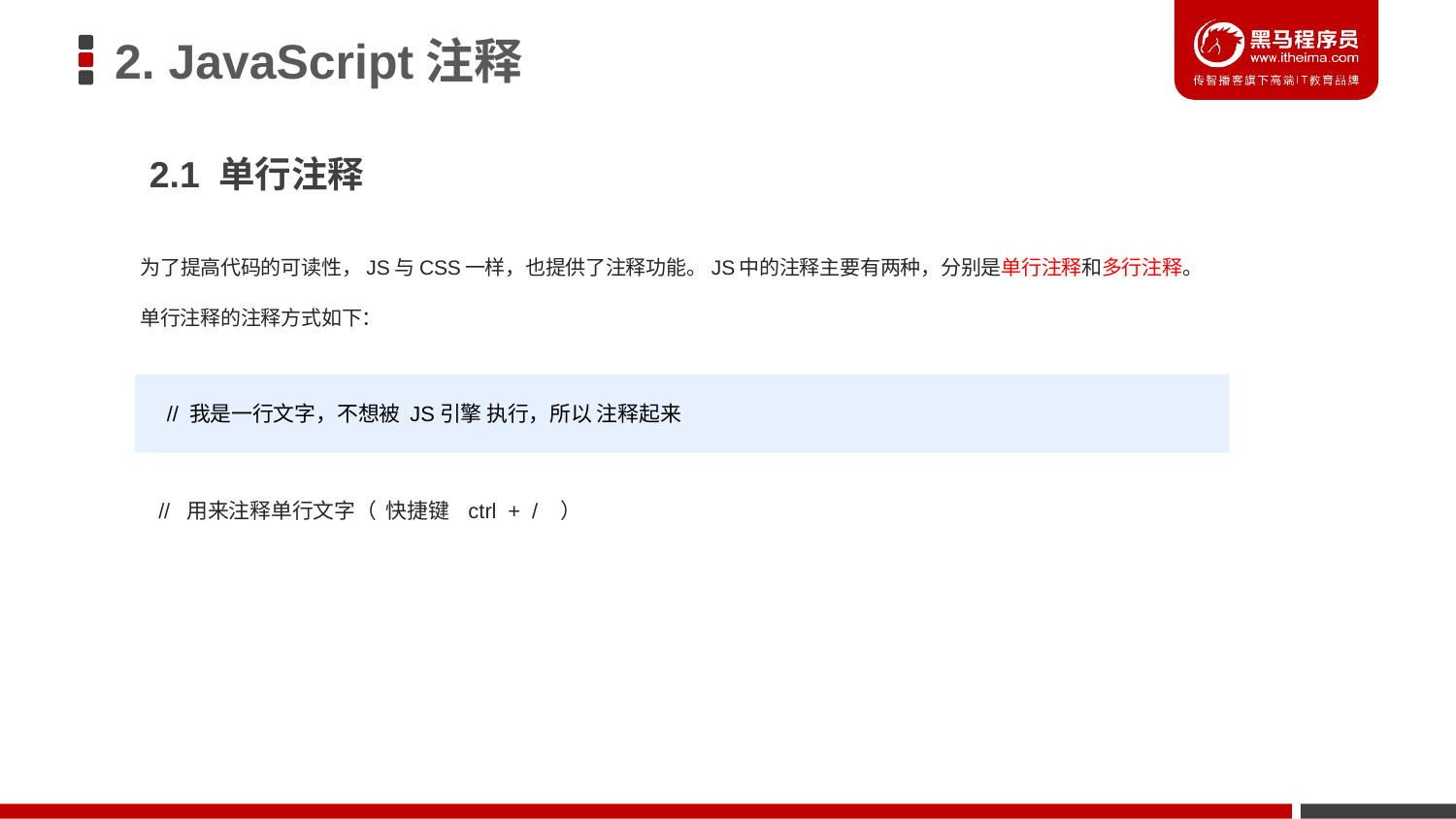

# 2. JavaScript注释
2.1 单行注释
为了提高代码的可读性，JS与CSS一样，也提供了注释功能。JS中的注释主要有两种，分别是单行注释和多行注释。
单行注释的注释方式如下：
// 我是一行文字，不想被 JS引擎 执行，所以 注释起来
//  用来注释单行文字（  快捷键   ctrl  +  /   ）